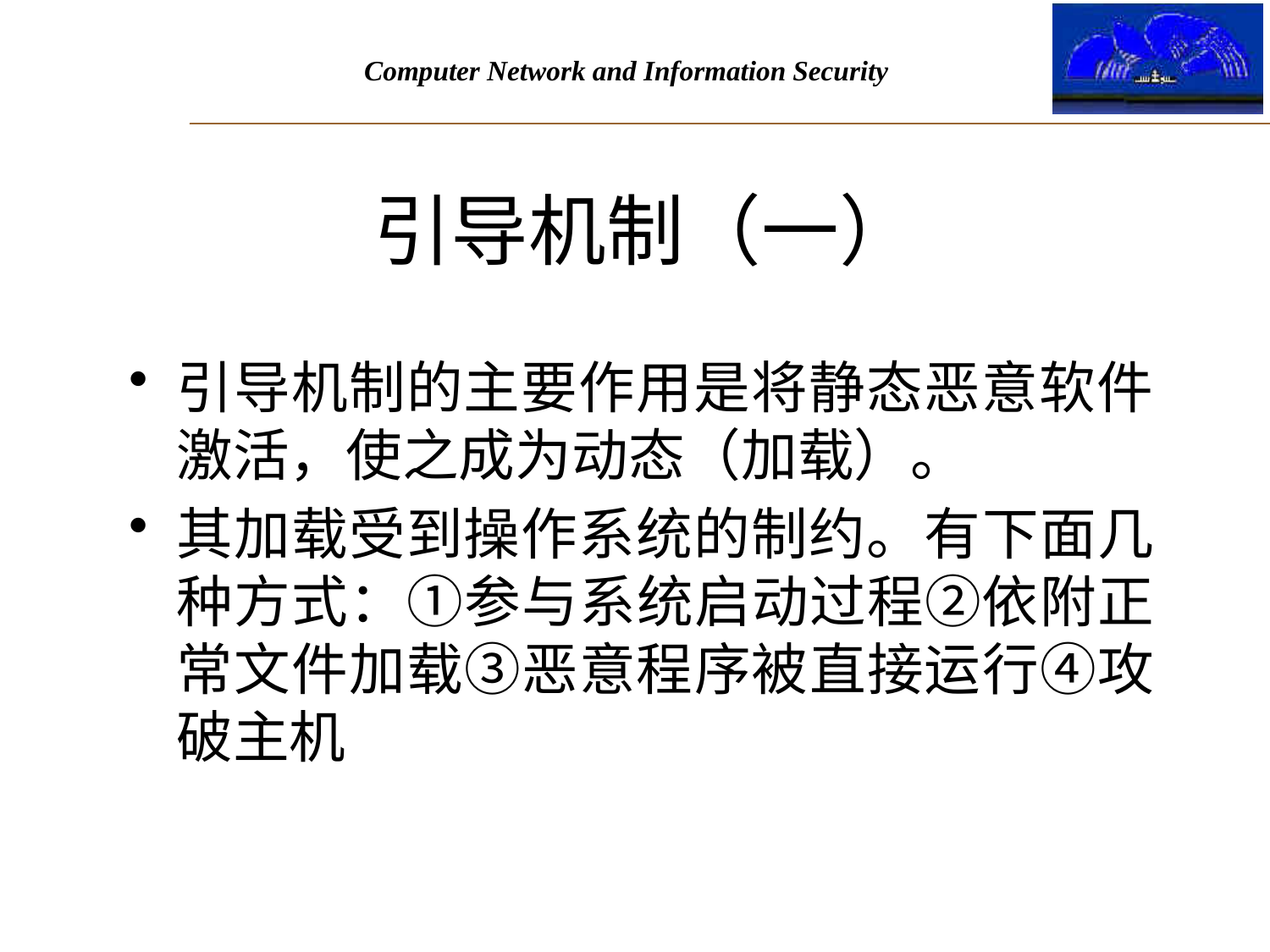

# 引导机制（一）
引导机制的主要作用是将静态恶意软件激活，使之成为动态（加载）。
其加载受到操作系统的制约。有下面几种方式：①参与系统启动过程②依附正常文件加载③恶意程序被直接运行④攻破主机